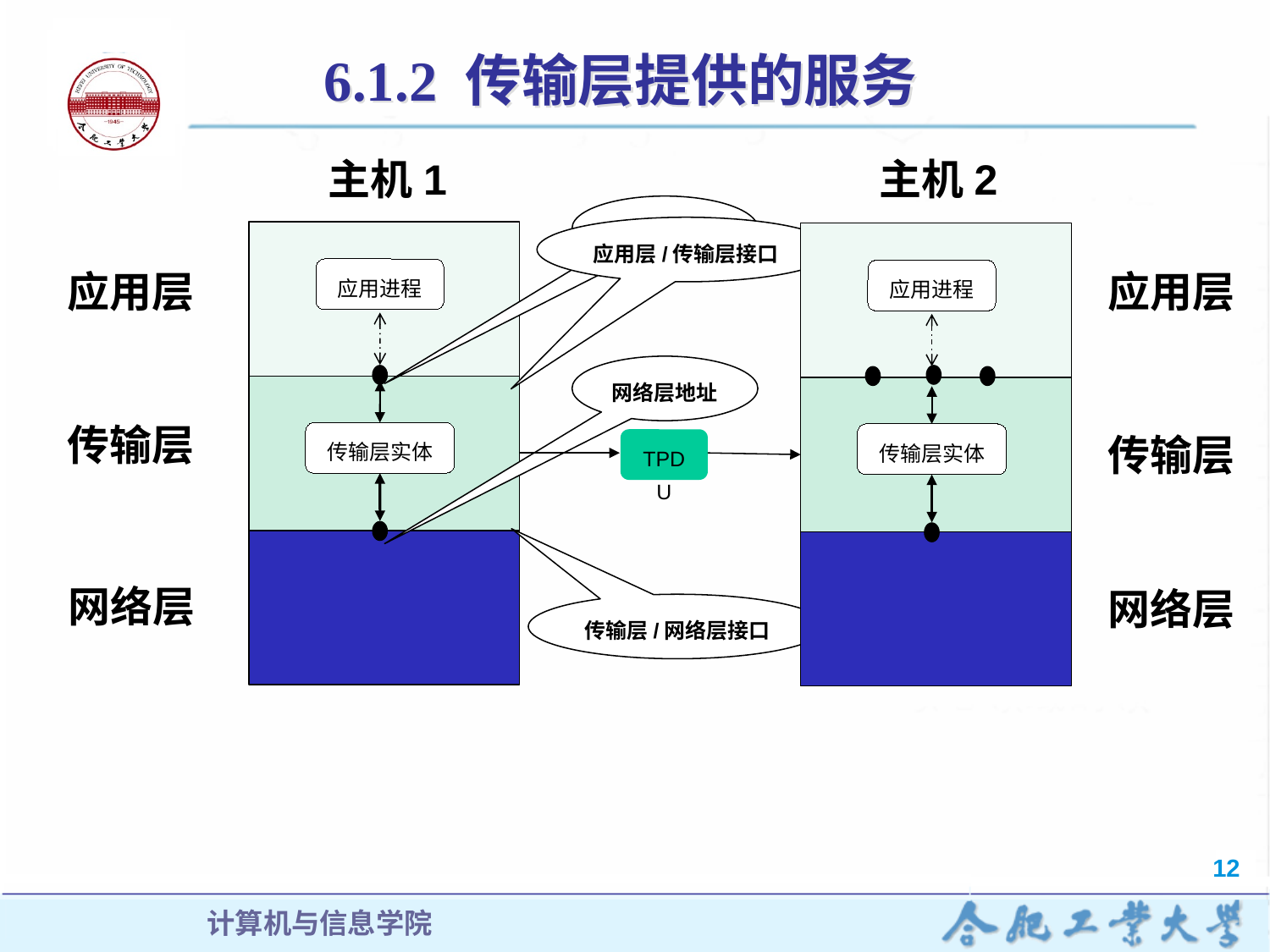

# 6.1.2 传输层提供的服务
主机2

应用层
应用进程

传输层
传输层实体

网络层
主机1

应用进程
应用层

传输层
传输层实体

网络层
传输层地址
应用层/传输层接口
网络层地址
TPDU
传输层/网络层接口